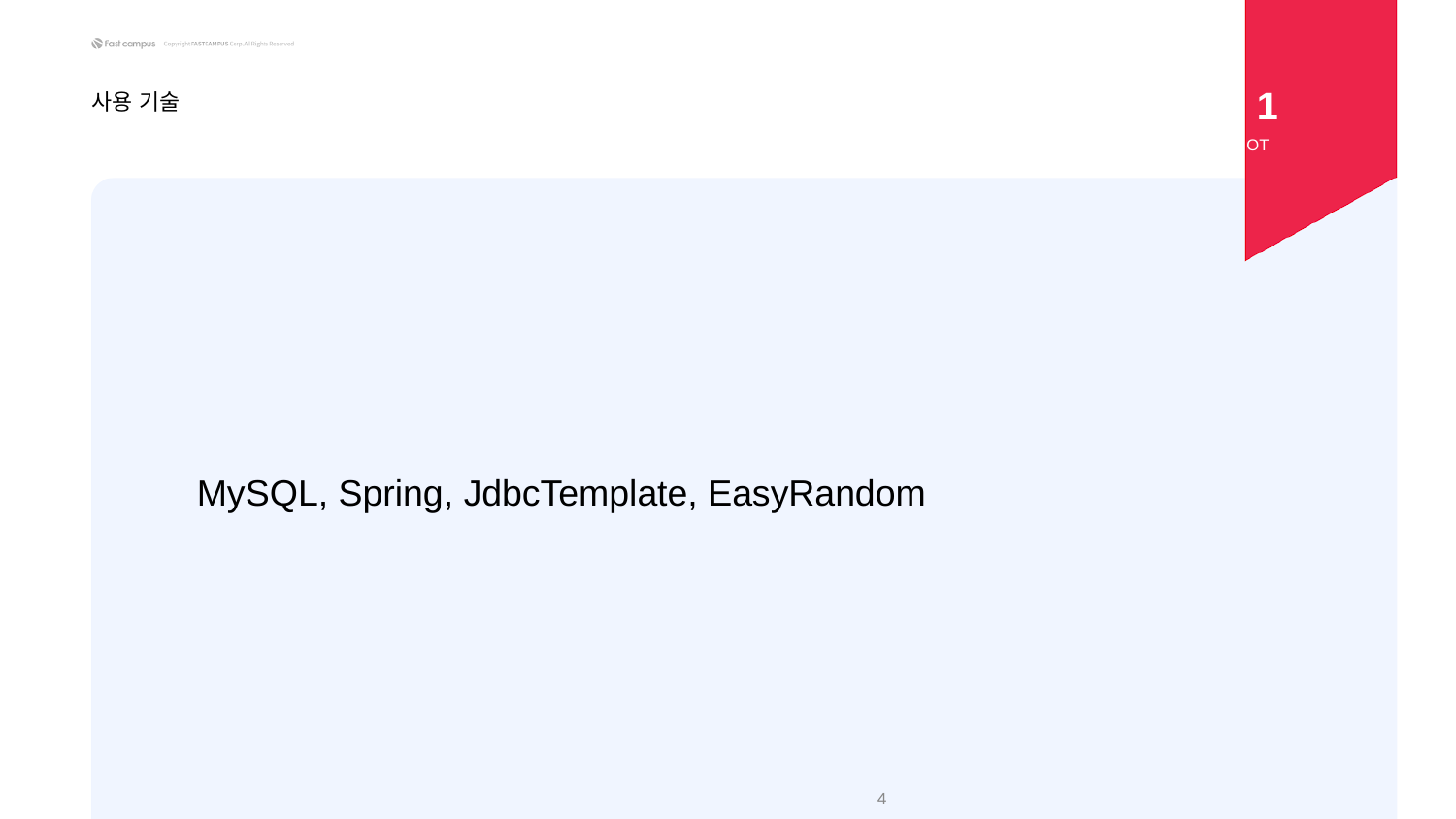

1
사용 기술
OT
MySQL, Spring, JdbcTemplate, EasyRandom
4